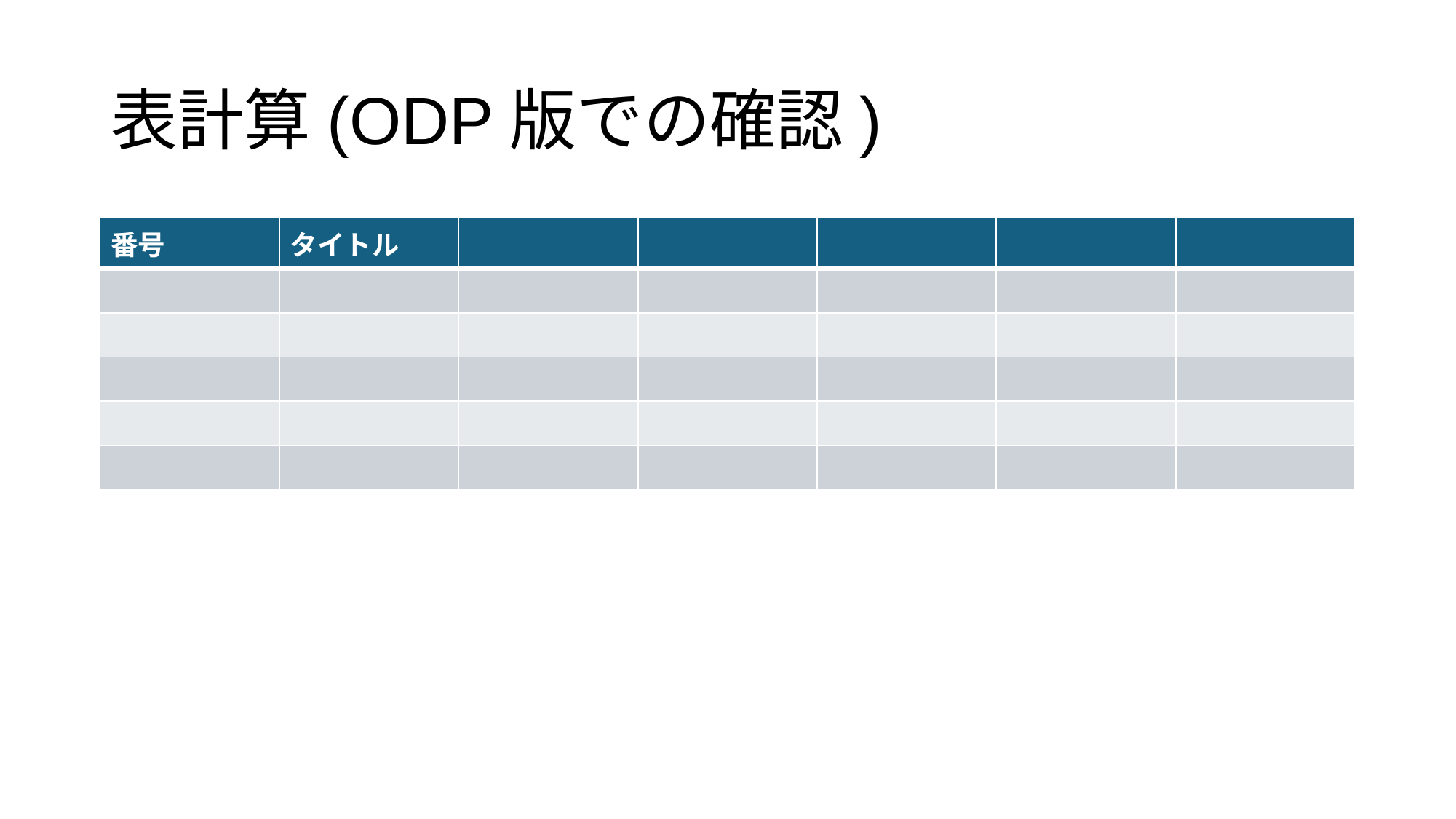

# 表計算(ODP版での確認)
| 番号 | タイトル |  |  |  |  |  |
| --- | --- | --- | --- | --- | --- | --- |
|  |  |  |  |  |  |  |
|  |  |  |  |  |  |  |
|  |  |  |  |  |  |  |
|  |  |  |  |  |  |  |
|  |  |  |  |  |  |  |